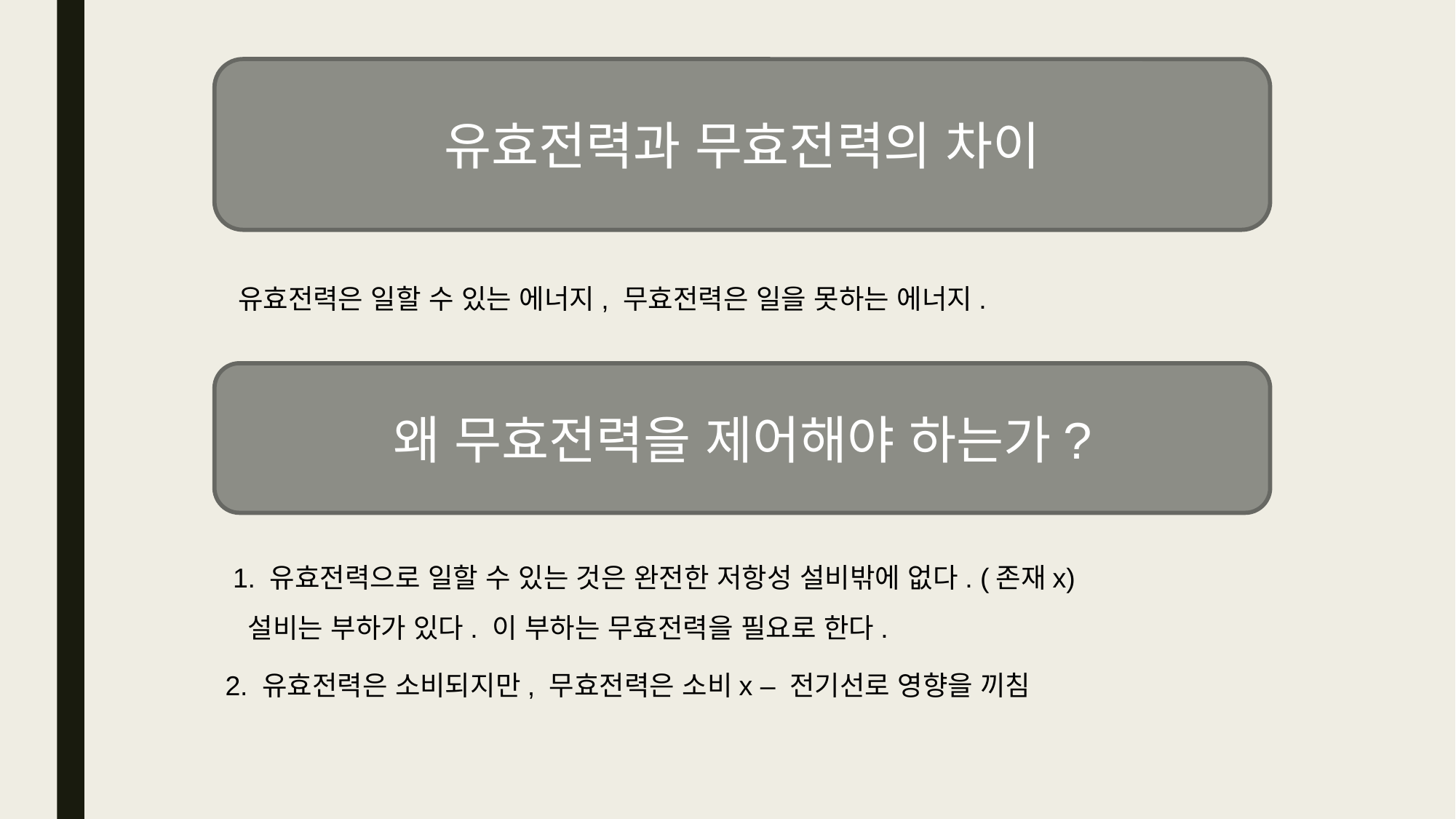

유효전력과 무효전력의 차이
 유효전력은 일할 수 있는 에너지, 무효전력은 일을 못하는 에너지.
왜 무효전력을 제어해야 하는가?
 1. 유효전력으로 일할 수 있는 것은 완전한 저항성 설비밖에 없다. (존재x)
설비는 부하가 있다. 이 부하는 무효전력을 필요로 한다.
2. 유효전력은 소비되지만, 무효전력은 소비x – 전기선로 영향을 끼침